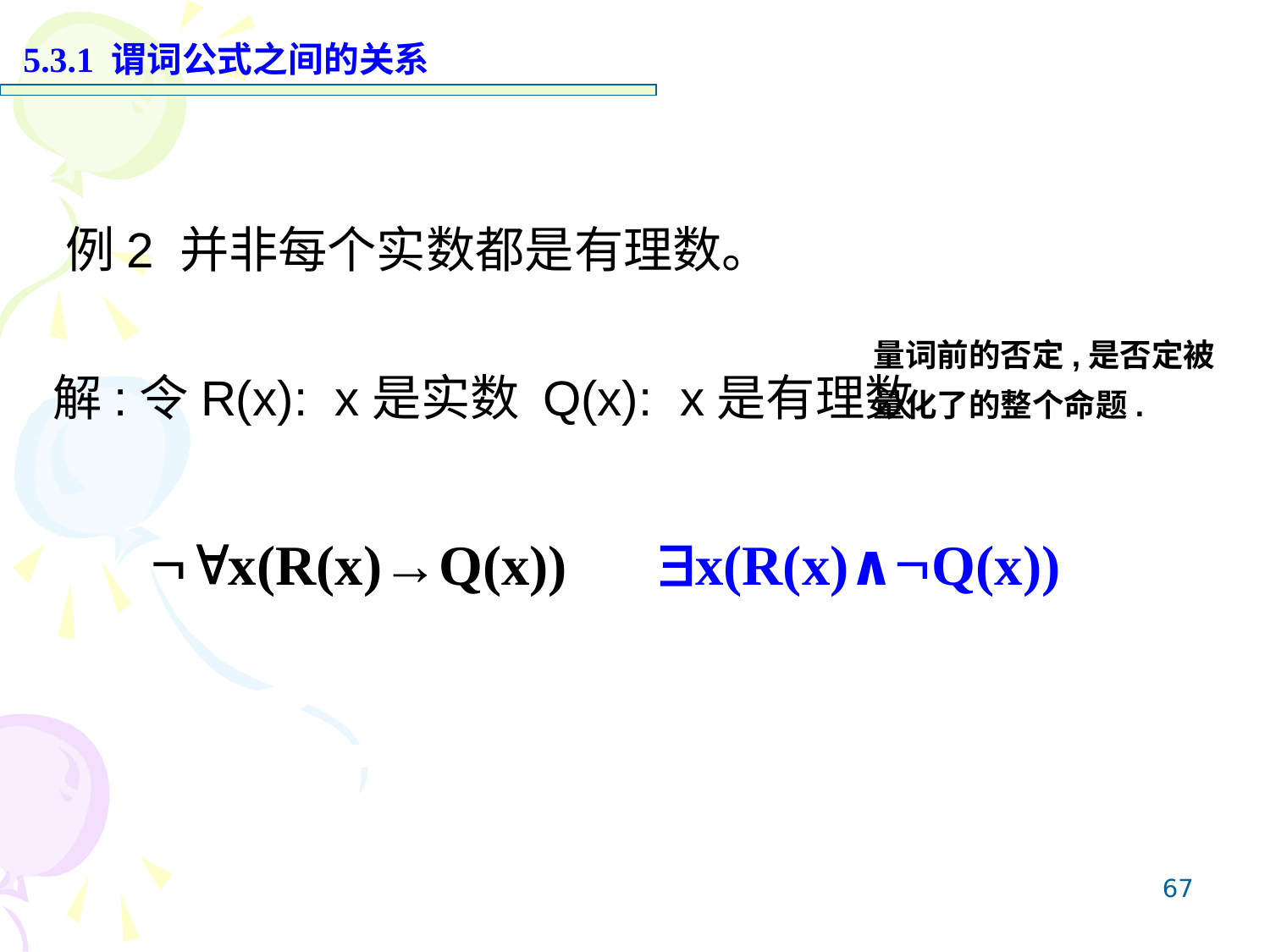

5.3.1 谓词公式之间的关系

例2 并非每个实数都是有理数。
量词前的否定,是否定被
量化了的整个命题.
解:令R(x):  x是实数 Q(x):  x是有理数
¬∀x(R(x)→Q(x))
∃x(R(x)∧¬Q(x))
67